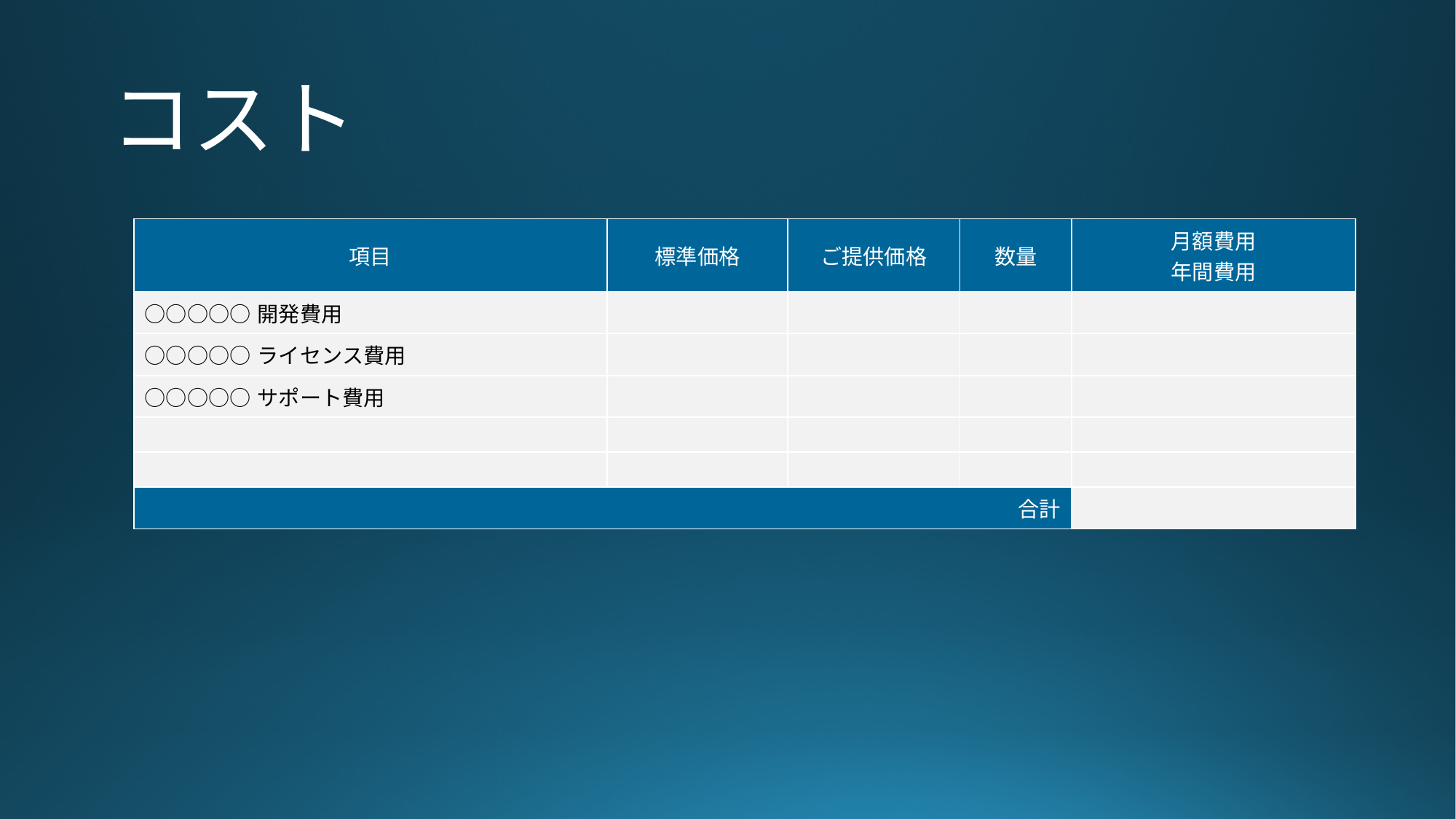

# コスト
| 項目 | 標準価格 | ご提供価格 | 数量 | 月額費用 年間費用 |
| --- | --- | --- | --- | --- |
| ○○○○○開発費用 |  |  |  |  |
| ○○○○○ライセンス費用 |  |  |  |  |
| ○○○○○サポート費用 |  |  |  |  |
|  |  |  |  |  |
|  |  |  |  |  |
| 合計 |  |  |  |  |